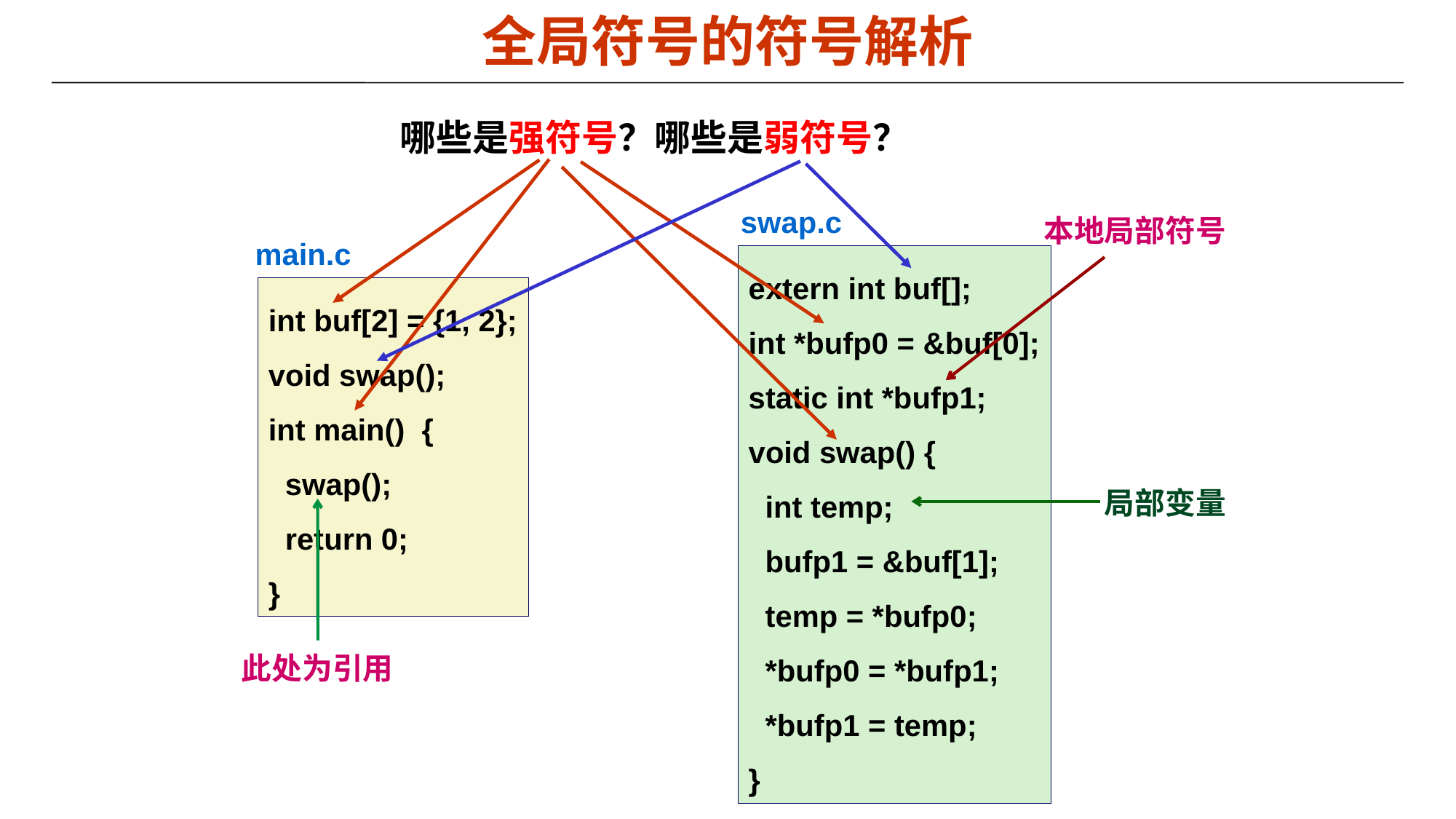

# 全局符号的符号解析
哪些是强符号？哪些是弱符号？

swap.c
本地局部符号
main.c
extern int buf[];
int *bufp0 = &buf[0];
static int *bufp1;
void swap() {
  int temp;
  bufp1 = &buf[1];
  temp = *bufp0;
  *bufp0 = *bufp1;
  *bufp1 = temp;
}
int buf[2] = {1, 2};
void swap();
int main()  {
  swap();
  return 0;
}
局部变量
此处为引用